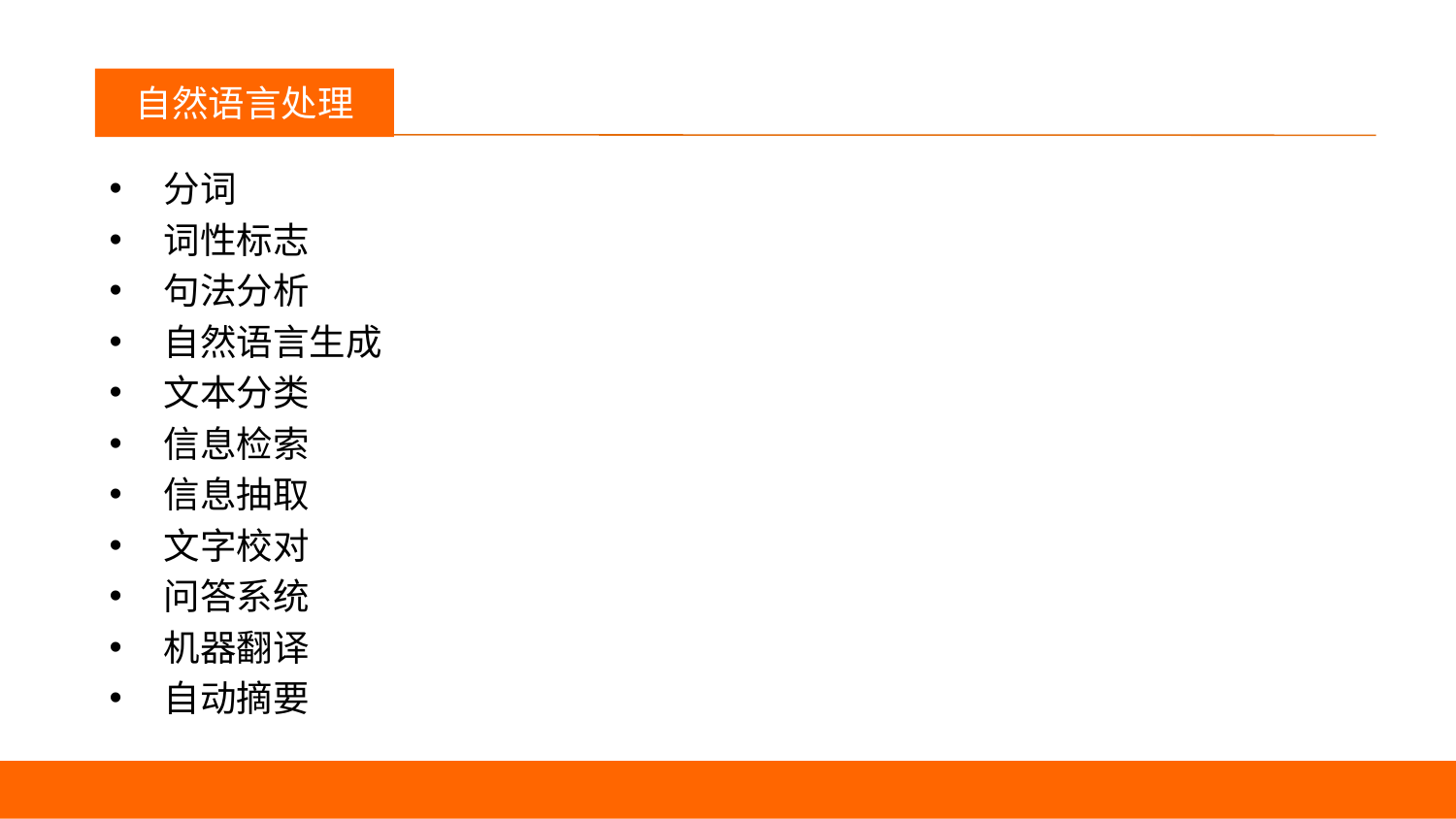

议程
自然语言处理

分词
词性标志
句法分析
自然语言生成
文本分类
信息检索
信息抽取
文字校对
问答系统
机器翻译
自动摘要